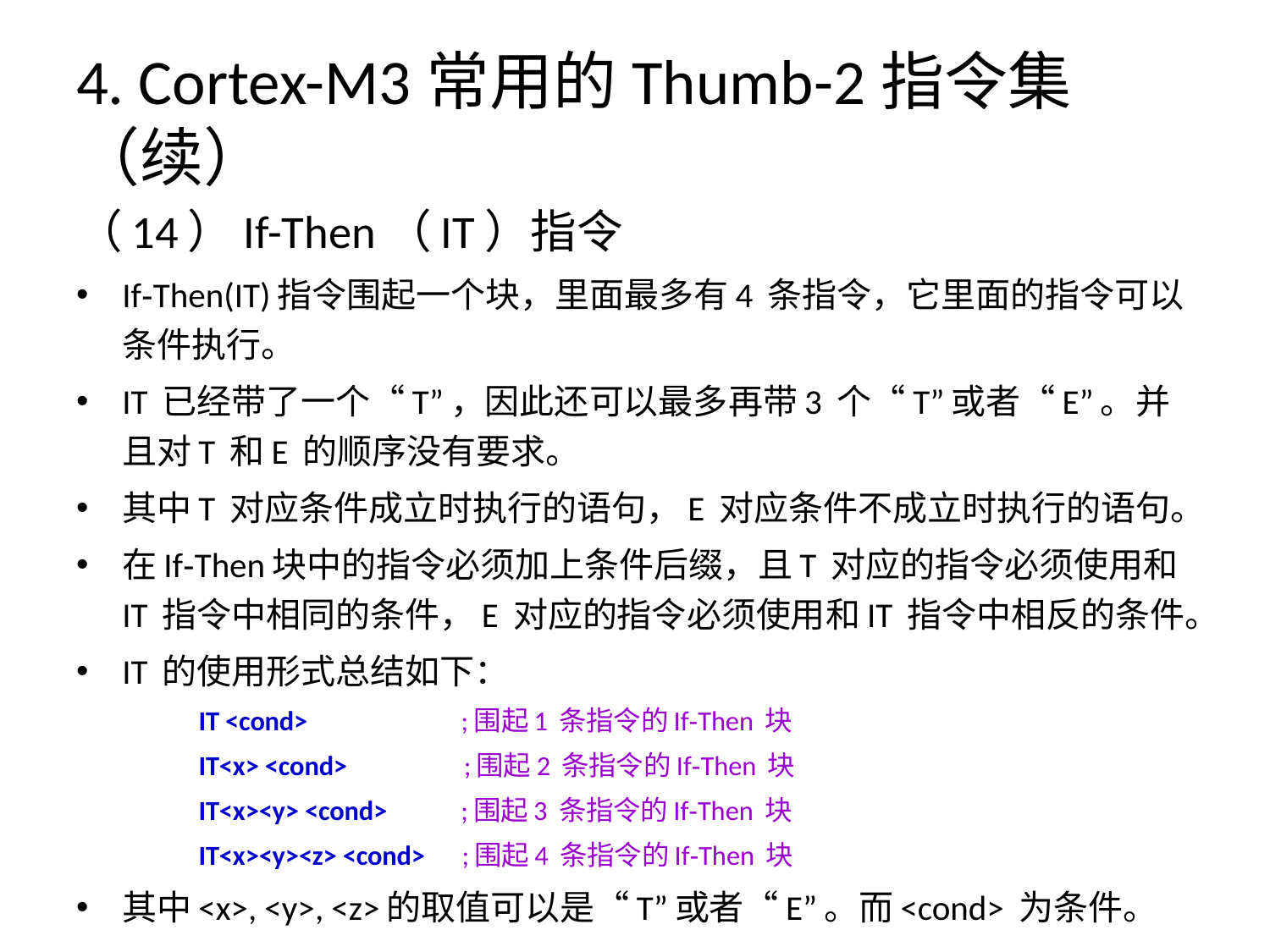

# 4. Cortex-M3常用的Thumb-2指令集（续）
（14）If-Then（IT）指令
If‐Then(IT)指令围起一个块，里面最多有4 条指令，它里面的指令可以条件执行。
IT 已经带了一个“T”，因此还可以最多再带3 个“T”或者“E”。并且对T 和E 的顺序没有要求。
其中T 对应条件成立时执行的语句，E 对应条件不成立时执行的语句。
在If‐Then块中的指令必须加上条件后缀，且T 对应的指令必须使用和IT 指令中相同的条件，E 对应的指令必须使用和IT 指令中相反的条件。
IT 的使用形式总结如下：
IT <cond>                         ;围起1 条指令的If‐Then 块
IT<x> <cond>                   ;围起2 条指令的If‐Then 块
IT<x><y> <cond>            ;围起3 条指令的If‐Then 块
IT<x><y><z> <cond>      ;围起4 条指令的If‐Then 块
其中<x>, <y>, <z>的取值可以是“T”或者“E”。而<cond> 为条件。